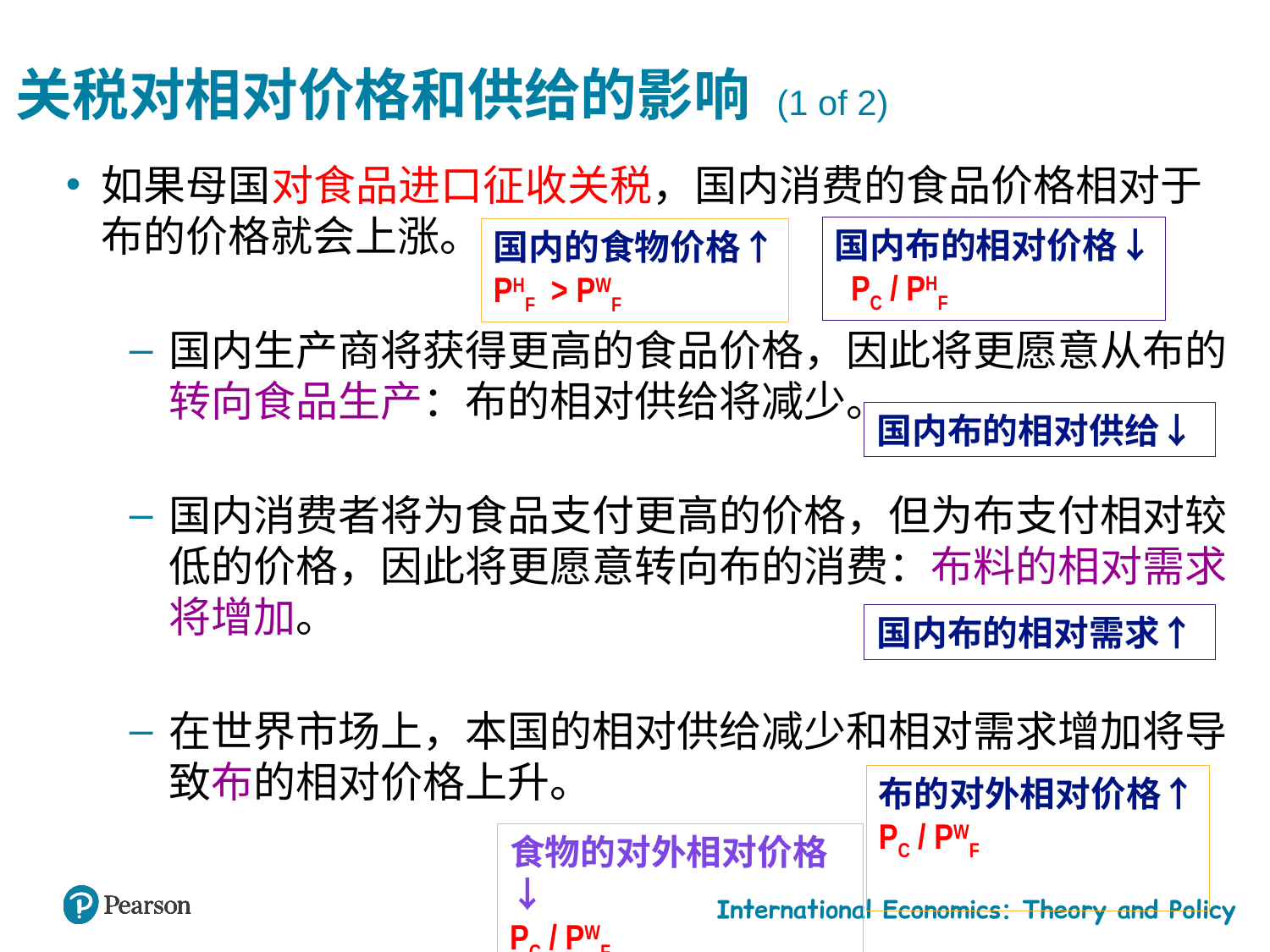

# 关税对相对价格和供给的影响 (1 of 2)
如果母国对食品进口征收关税，国内消费的食品价格相对于布的价格就会上涨。
国内生产商将获得更高的食品价格，因此将更愿意从布的转向食品生产：布的相对供给将减少。
国内消费者将为食品支付更高的价格，但为布支付相对较低的价格，因此将更愿意转向布的消费：布料的相对需求将增加。
在世界市场上，本国的相对供给减少和相对需求增加将导致布的相对价格上升。
国内布的相对价格↓
  PC / PHF
国内的食物价格↑
PHF  > PWF
国内布的相对供给↓
国内布的相对需求↑
布的对外相对价格↑
PC / PWF
食物的对外相对价格↓
PC / PWF